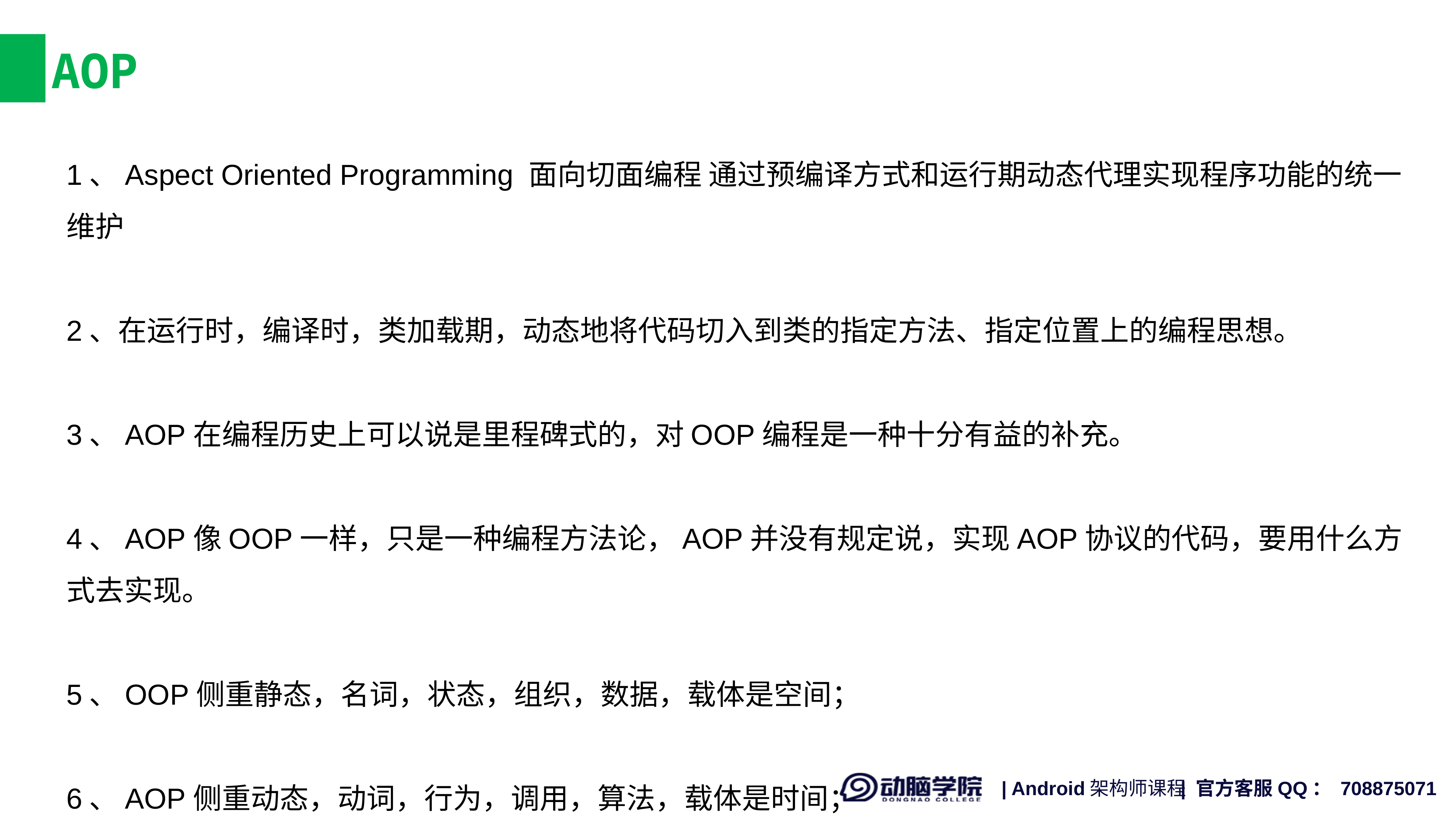

# AOP

1、Aspect Oriented Programming 面向切面编程 通过预编译方式和运行期动态代理实现程序功能的统一维护

2、在运行时，编译时，类加载期，动态地将代码切入到类的指定方法、指定位置上的编程思想。

3、AOP在编程历史上可以说是里程碑式的，对OOP编程是一种十分有益的补充。

4、AOP像OOP一样，只是一种编程方法论，AOP并没有规定说，实现AOP协议的代码，要用什么方式去实现。

5、OOP侧重静态，名词，状态，组织，数据，载体是空间；

6、AOP侧重动态，动词，行为，调用，算法，载体是时间；